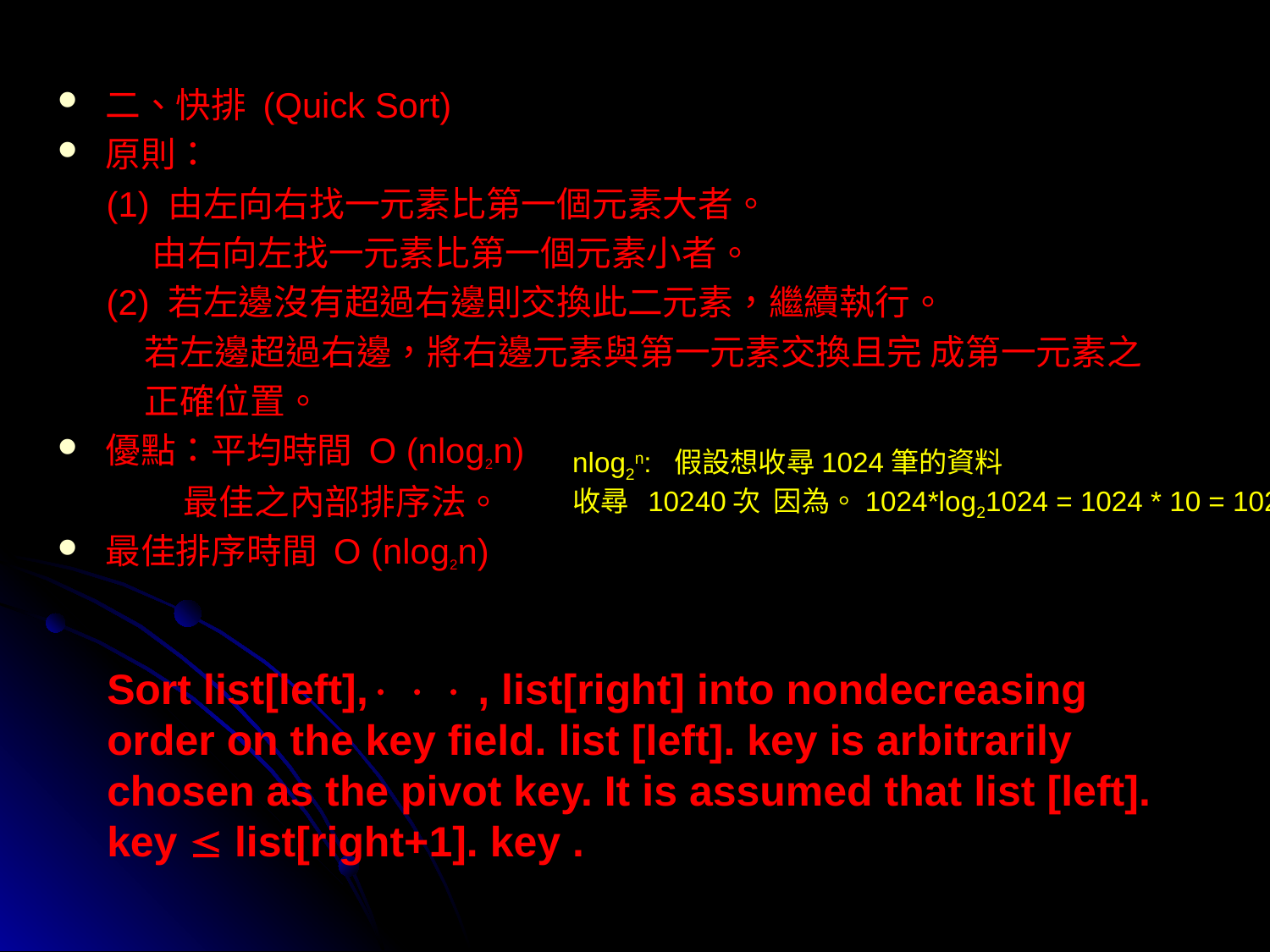

二、快排 (Quick Sort)
原則：
     (1) 由左向右找一元素比第一個元素大者。
　　   由右向左找一元素比第一個元素小者。
     (2) 若左邊沒有超過右邊則交換此二元素，繼續執行。
          若左邊超過右邊，將右邊元素與第一元素交換且完 成第一元素之
          正確位置。
優點：平均時間 O (nlog2n)
               最佳之內部排序法。
最佳排序時間 O (nlog2n)
nlog2n:  假設想收尋1024筆的資料
收尋  10240次  因為。1024*log21024 = 1024 * 10 = 10240次

Sort list[left],⋅ ⋅ ⋅ , list[right] into nondecreasing order on the key field. list [left]. key is arbitrarily chosen as the pivot key. It is assumed that list [left]. key ≤ list[right+1]. key .